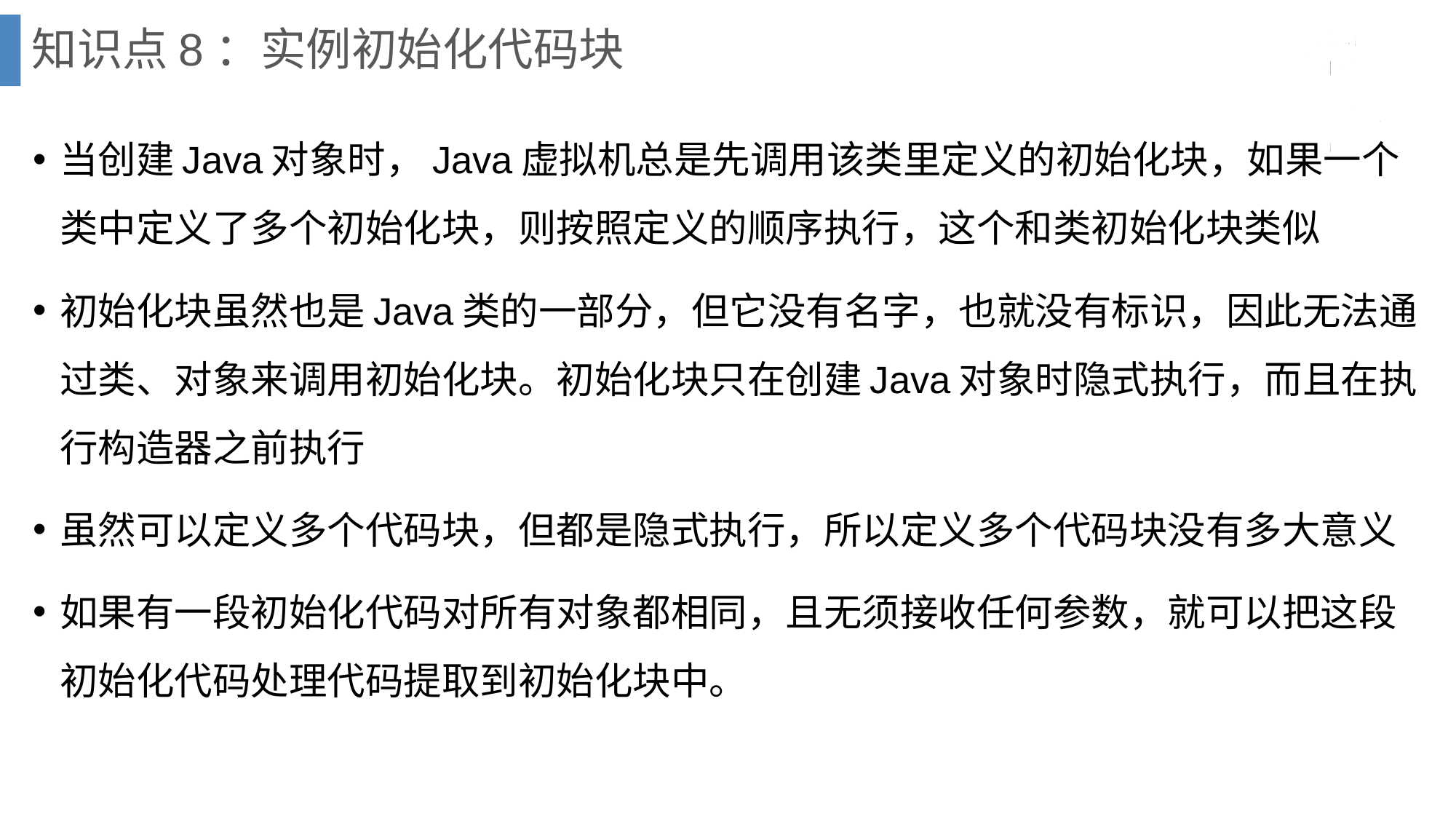

# 知识点8：实例初始化代码块
当创建Java对象时，Java虚拟机总是先调用该类里定义的初始化块，如果一个类中定义了多个初始化块，则按照定义的顺序执行，这个和类初始化块类似
初始化块虽然也是Java类的一部分，但它没有名字，也就没有标识，因此无法通过类、对象来调用初始化块。初始化块只在创建Java对象时隐式执行，而且在执行构造器之前执行
虽然可以定义多个代码块，但都是隐式执行，所以定义多个代码块没有多大意义
如果有一段初始化代码对所有对象都相同，且无须接收任何参数，就可以把这段初始化代码处理代码提取到初始化块中。